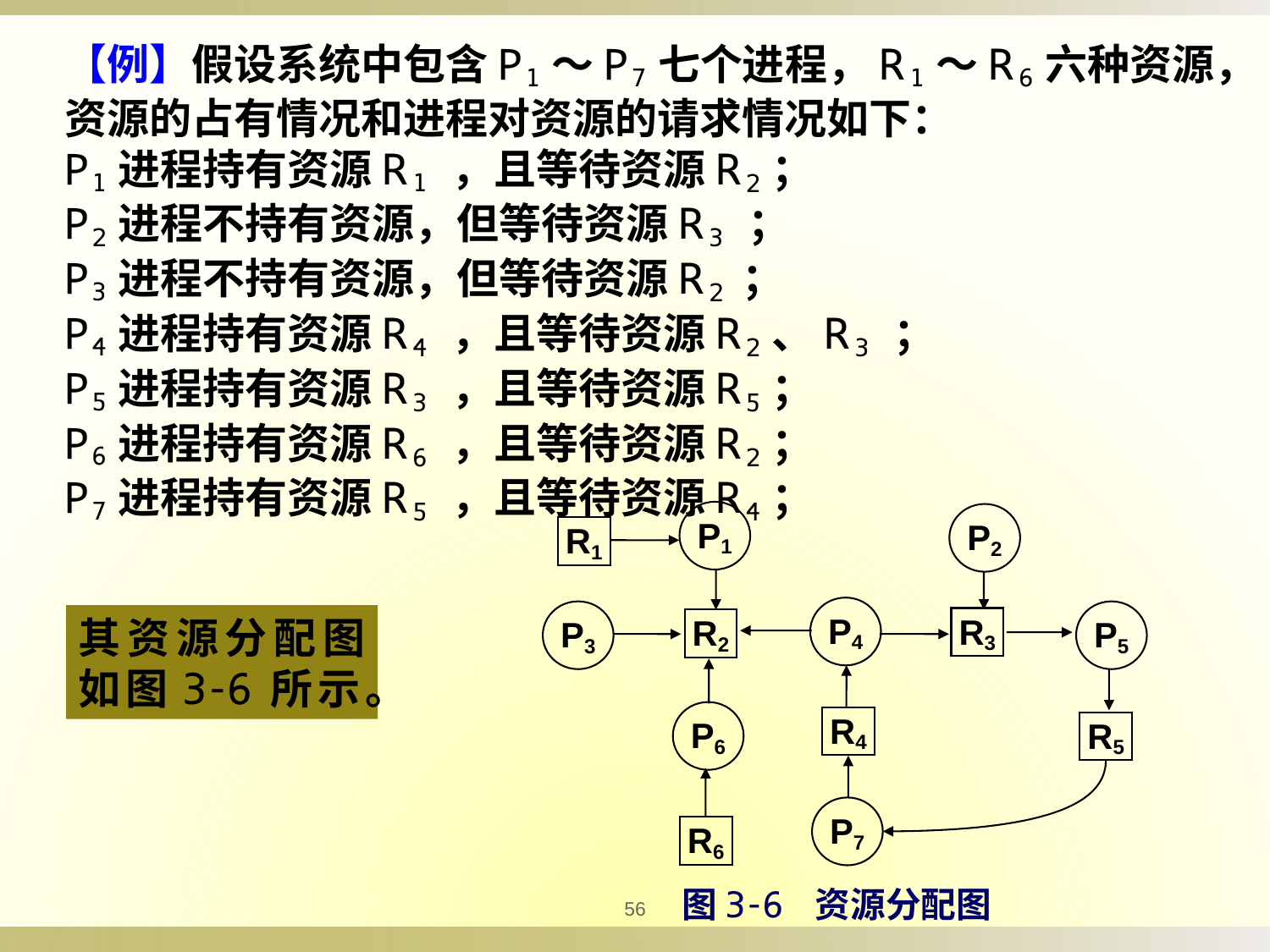

【例】假设系统中包含P1～P7七个进程，R1～R6六种资源，资源的占有情况和进程对资源的请求情况如下：
P1进程持有资源R1 ，且等待资源R2；
P2进程不持有资源，但等待资源R3 ；
P3进程不持有资源，但等待资源R2 ；
P4进程持有资源R4 ，且等待资源R2、R3 ；
P5进程持有资源R3 ，且等待资源R5；
P6进程持有资源R6 ，且等待资源R2；
P7进程持有资源R5 ，且等待资源R4；
P1
P2
R1

P4
P3
P5
R3
R2

P6
R4
R5

P7
R6
其资源分配图如图3-6所示。
图3-6  资源分配图
56